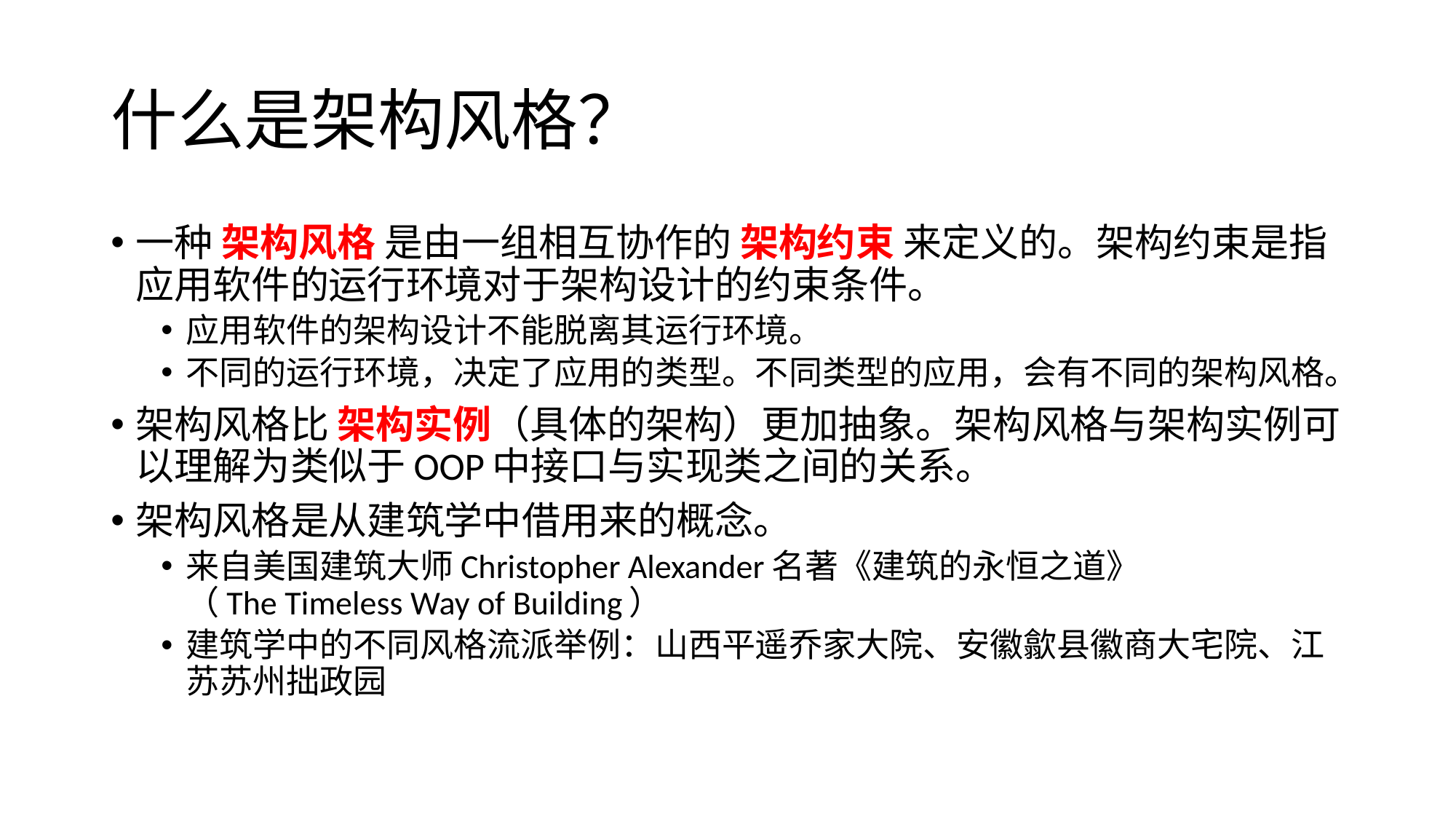

# 什么是架构风格？
一种 架构风格 是由一组相互协作的 架构约束 来定义的。架构约束是指应用软件的运行环境对于架构设计的约束条件。
应用软件的架构设计不能脱离其运行环境。
不同的运行环境，决定了应用的类型。不同类型的应用，会有不同的架构风格。
架构风格比 架构实例（具体的架构）更加抽象。架构风格与架构实例可以理解为类似于OOP中接口与实现类之间的关系。
架构风格是从建筑学中借用来的概念。
来自美国建筑大师Christopher Alexander名著《建筑的永恒之道》（The Timeless Way of Building）
建筑学中的不同风格流派举例：山西平遥乔家大院、安徽歙县徽商大宅院、江苏苏州拙政园